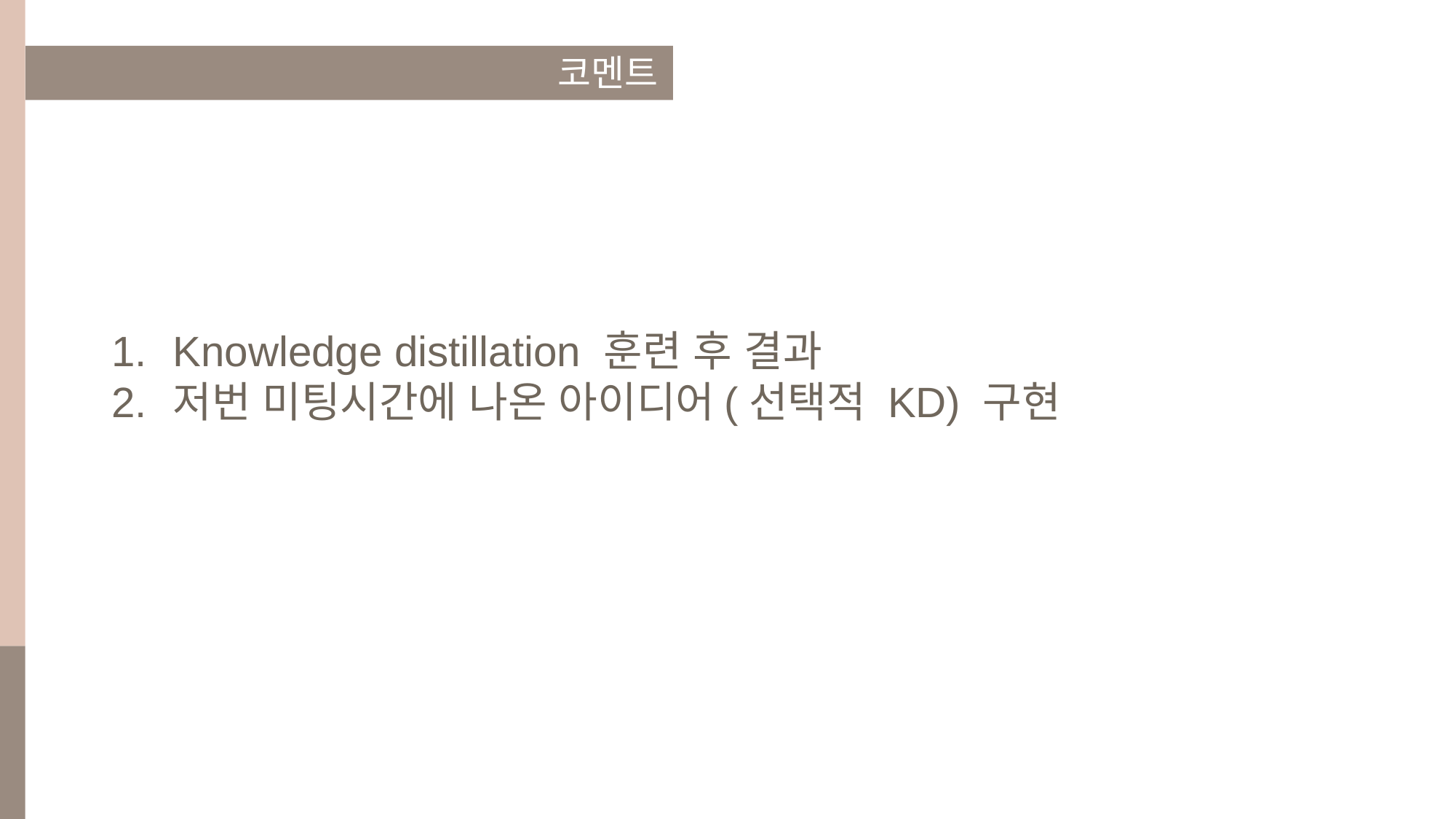

코멘트
Knowledge distillation 훈련 후 결과
저번 미팅시간에 나온 아이디어(선택적 KD) 구현